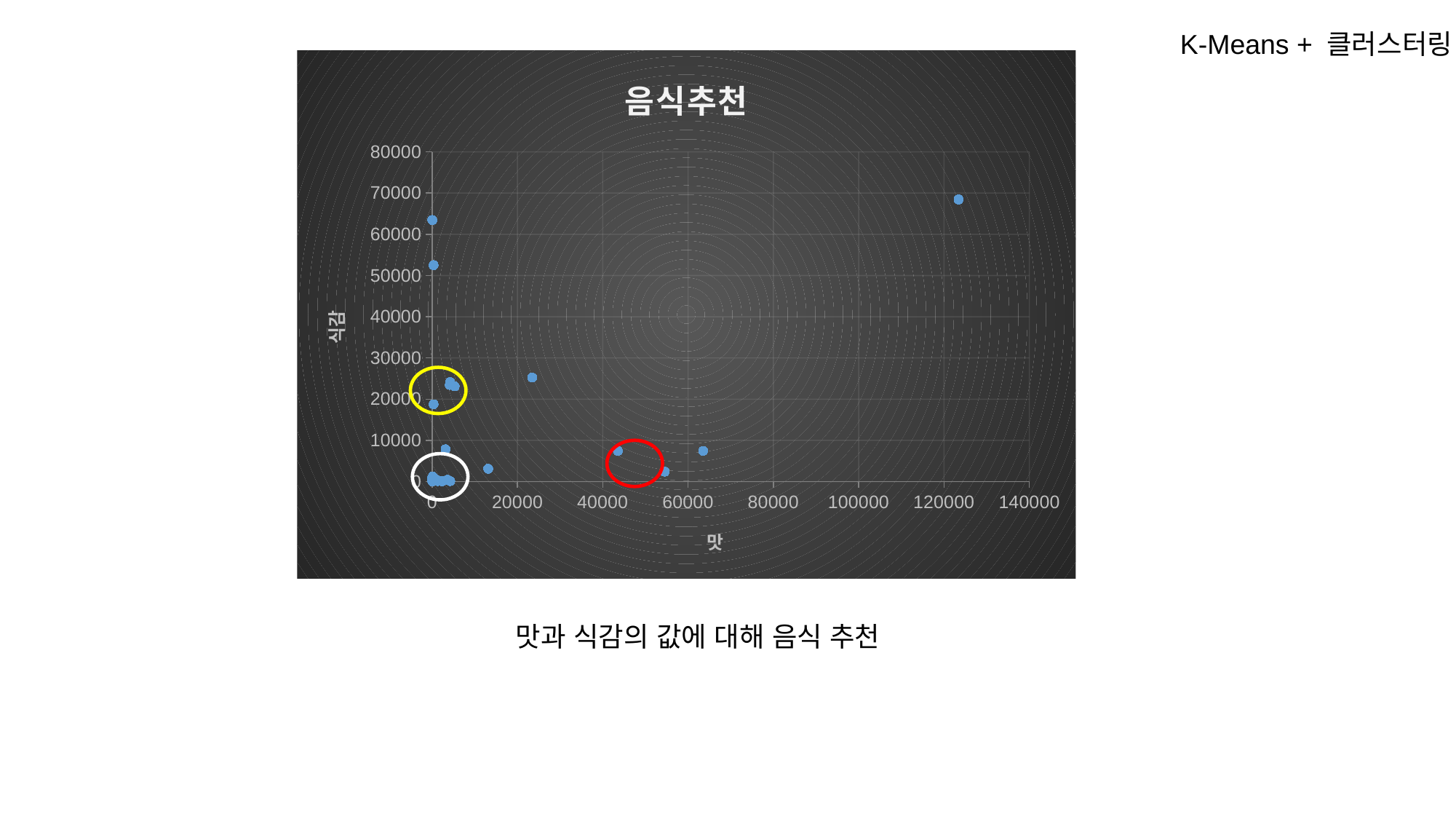

K-Means + 클러스터링

### Chart:

| Category | 음식추천 |
|---|---|

맛과 식감의 값에 대해 음식 추천